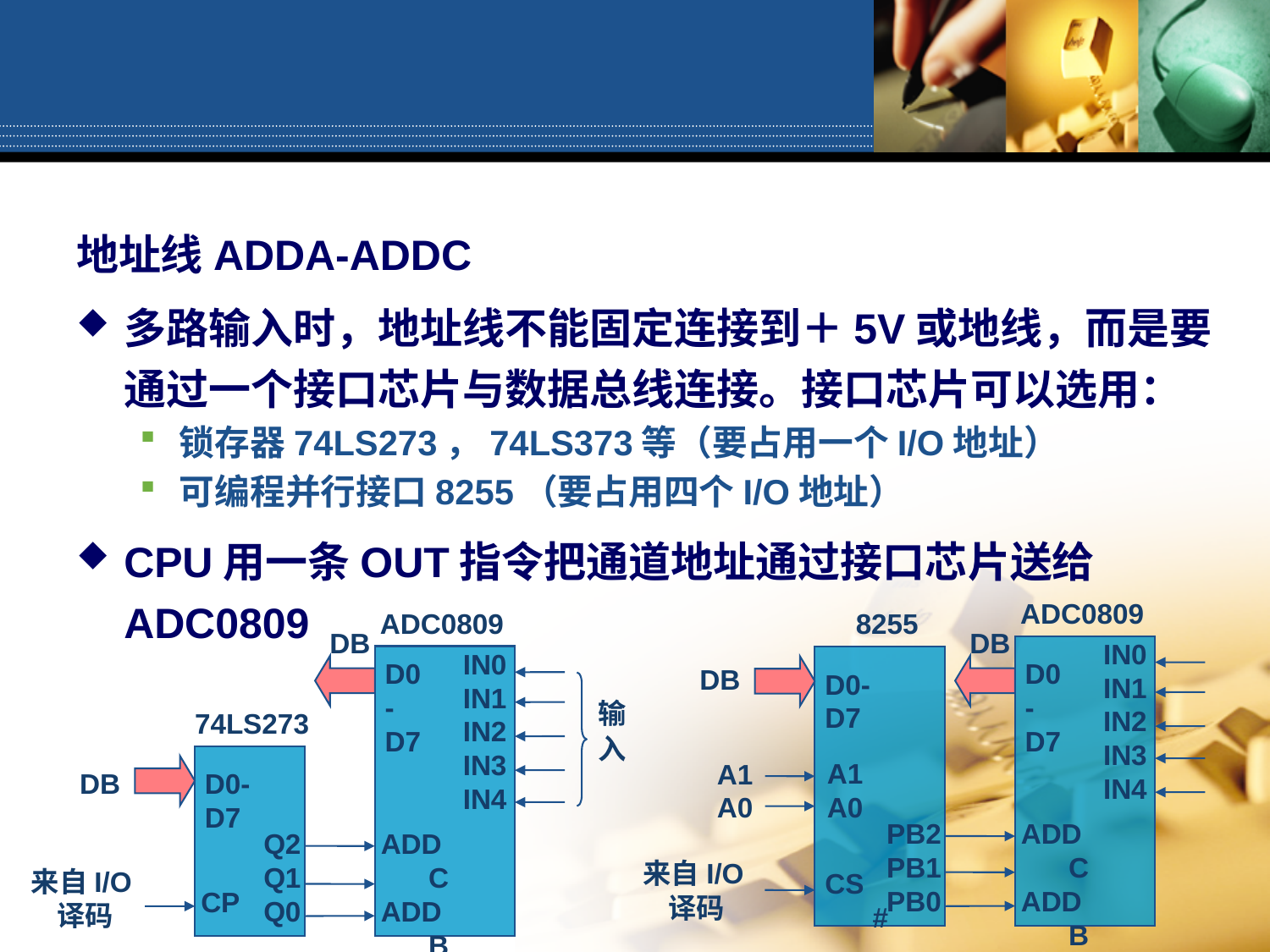

地址线ADDA-ADDC
多路输入时，地址线不能固定连接到＋5V或地线，而是要通过一个接口芯片与数据总线连接。接口芯片可以选用：
锁存器74LS273，74LS373等（要占用一个I/O地址）
可编程并行接口8255（要占用四个I/O地址）
CPU用一条OUT指令把通道地址通过接口芯片送给ADC0809
ADC0809
ADC0809
8255
DB
DB

IN0
IN1
IN2
IN3
IN4

IN0
IN1
IN2
IN3
IN4

D0-D7

D0-D7

DB

D0-D7

输
入

74LS273

A1
A0
A1
A0

DB
D0-D7

PB2
PB1
PB0
ADDC
ADDB
ADDA
Q2
Q1
Q0
ADDC
ADDB
ADDA

来自I/O译码
来自I/O译码
CS#

CP